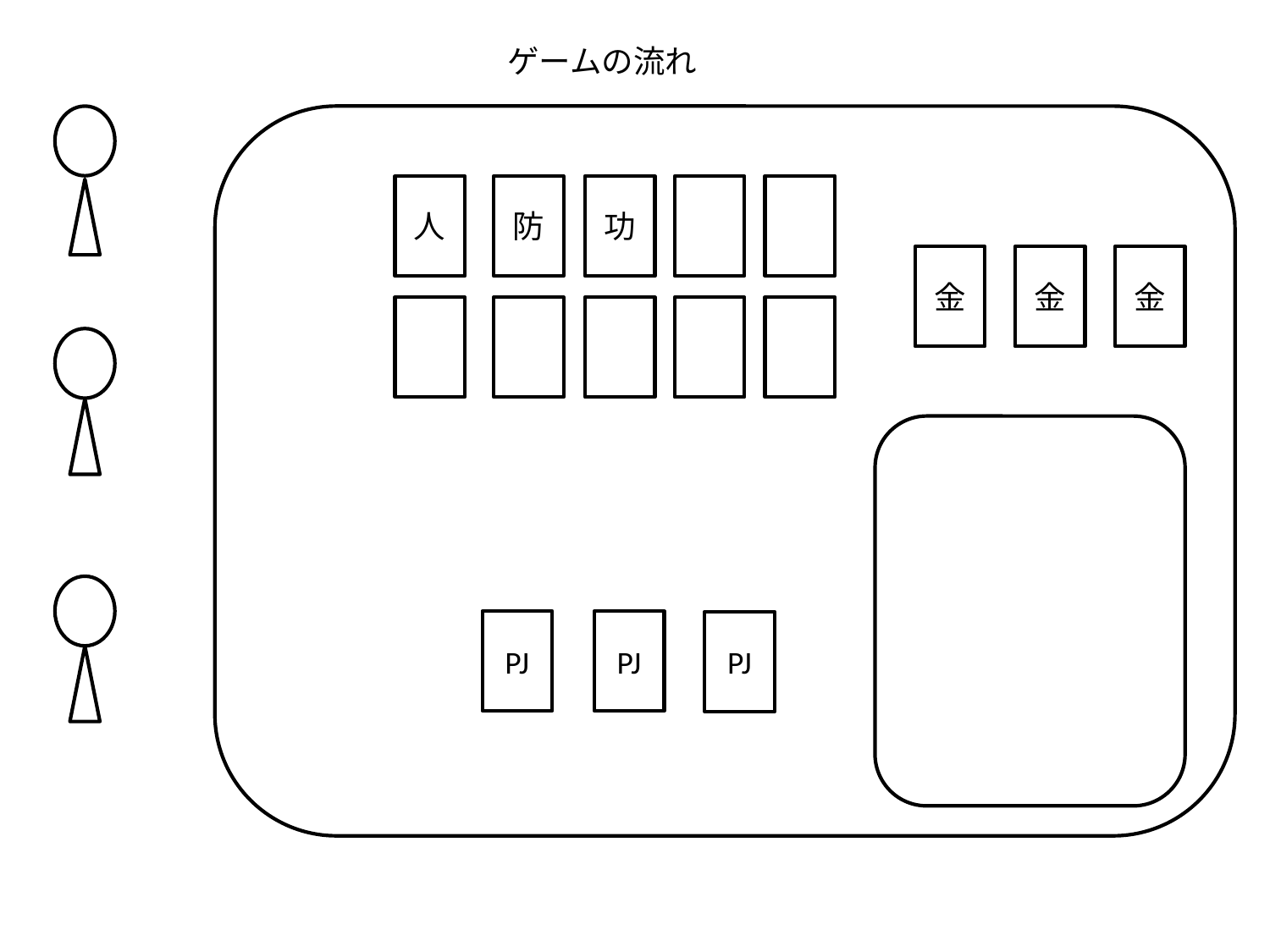

ゲームの流れ

人
防
功

金
金
金

PJ
PJ
PJ